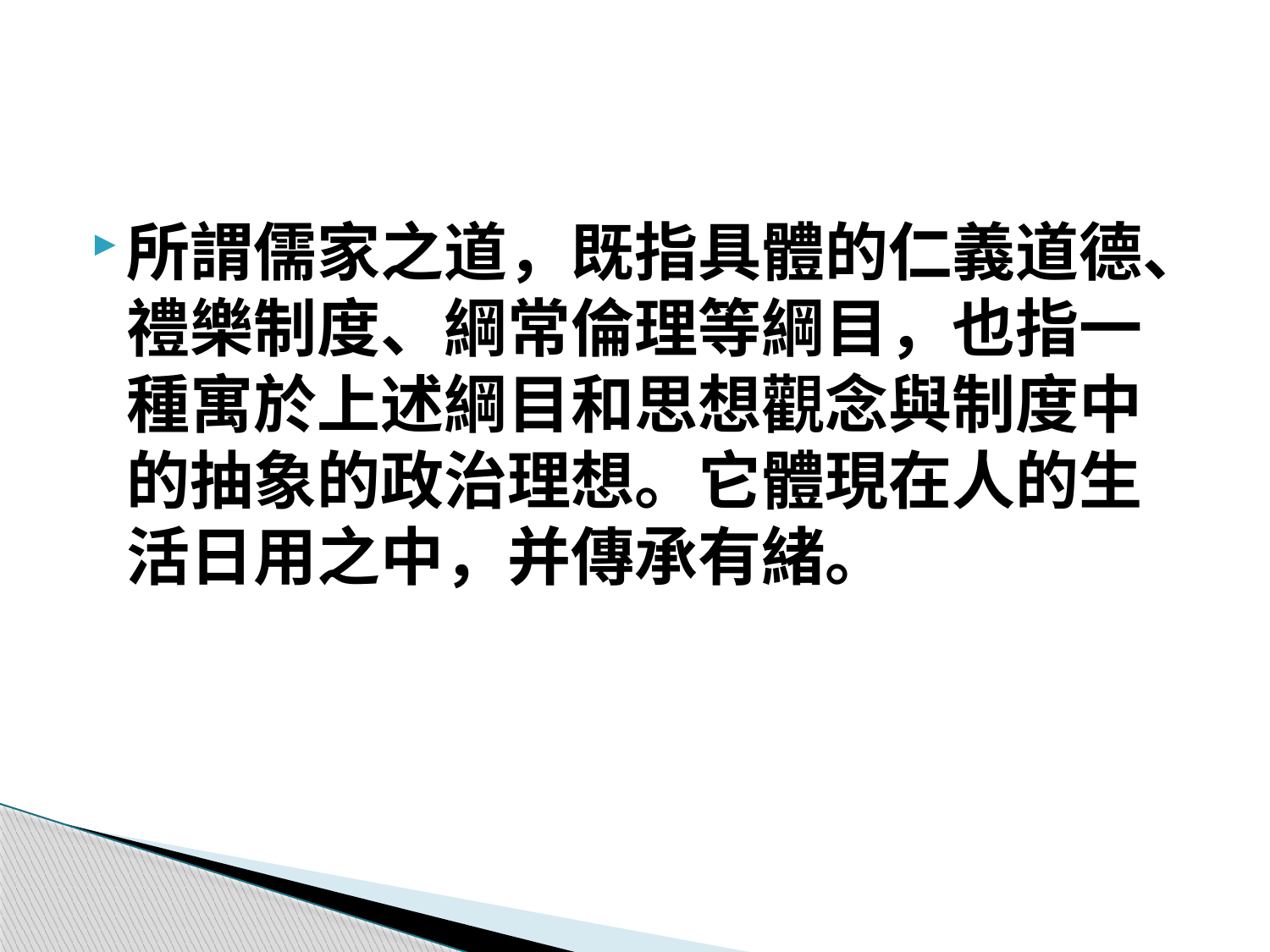

#
所謂儒家之道，既指具體的仁義道德、禮樂制度、綱常倫理等綱目，也指一種寓於上述綱目和思想觀念與制度中的抽象的政治理想。它體現在人的生活日用之中，并傳承有緒。